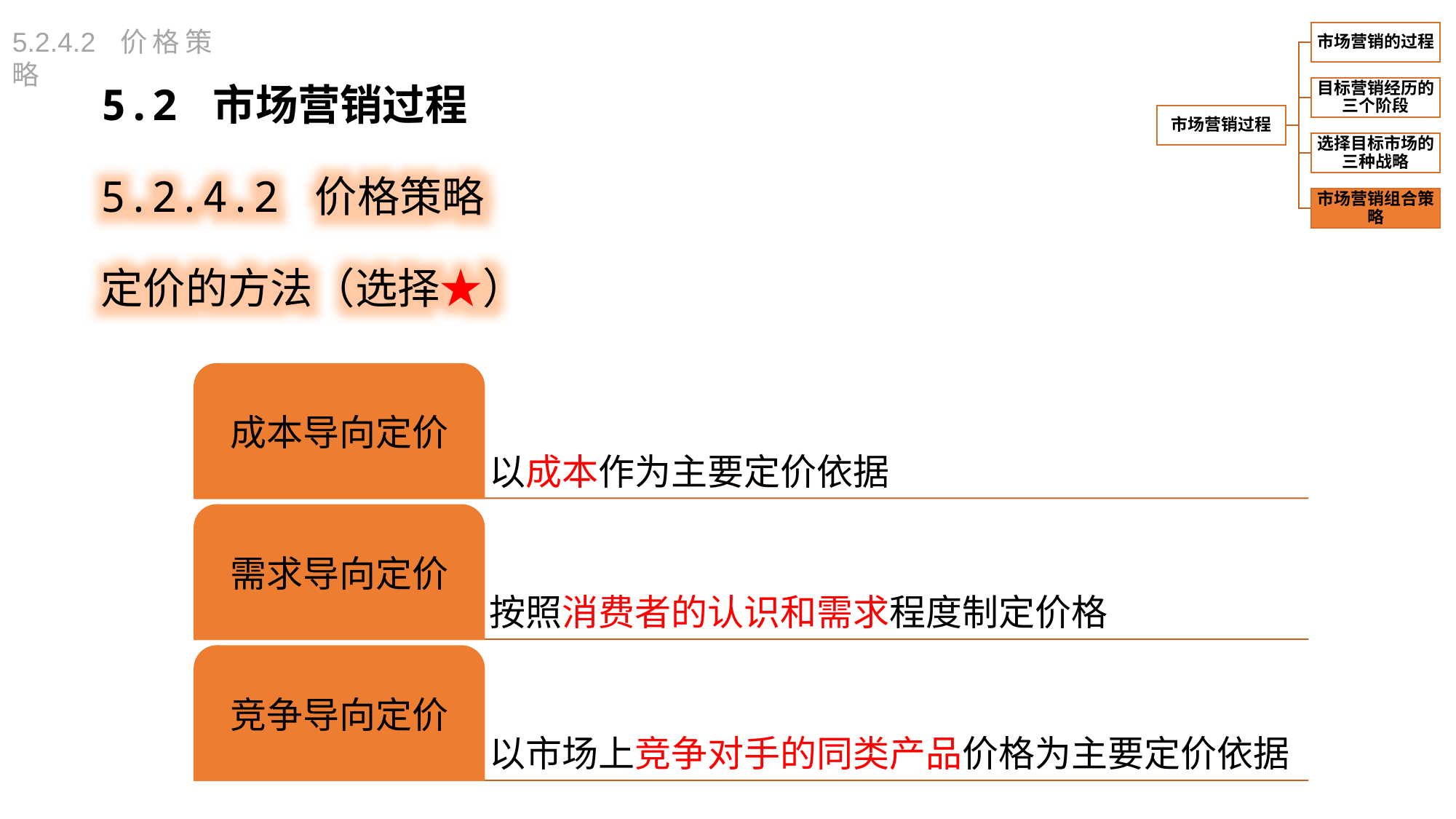

5.2.4.2 价格策略
市场营销过程
市场营销的过程
目标营销经历的三个阶段
选择目标市场的三种战略
市场营销组合策略
5.2 市场营销过程
5.2.4.2 价格策略
定价的方法（选择★）
以成本作为主要定价依据
成本导向定价
按照消费者的认识和需求程度制定价格
需求导向定价
以市场上竞争对手的同类产品价格为主要定价依据
竞争导向定价